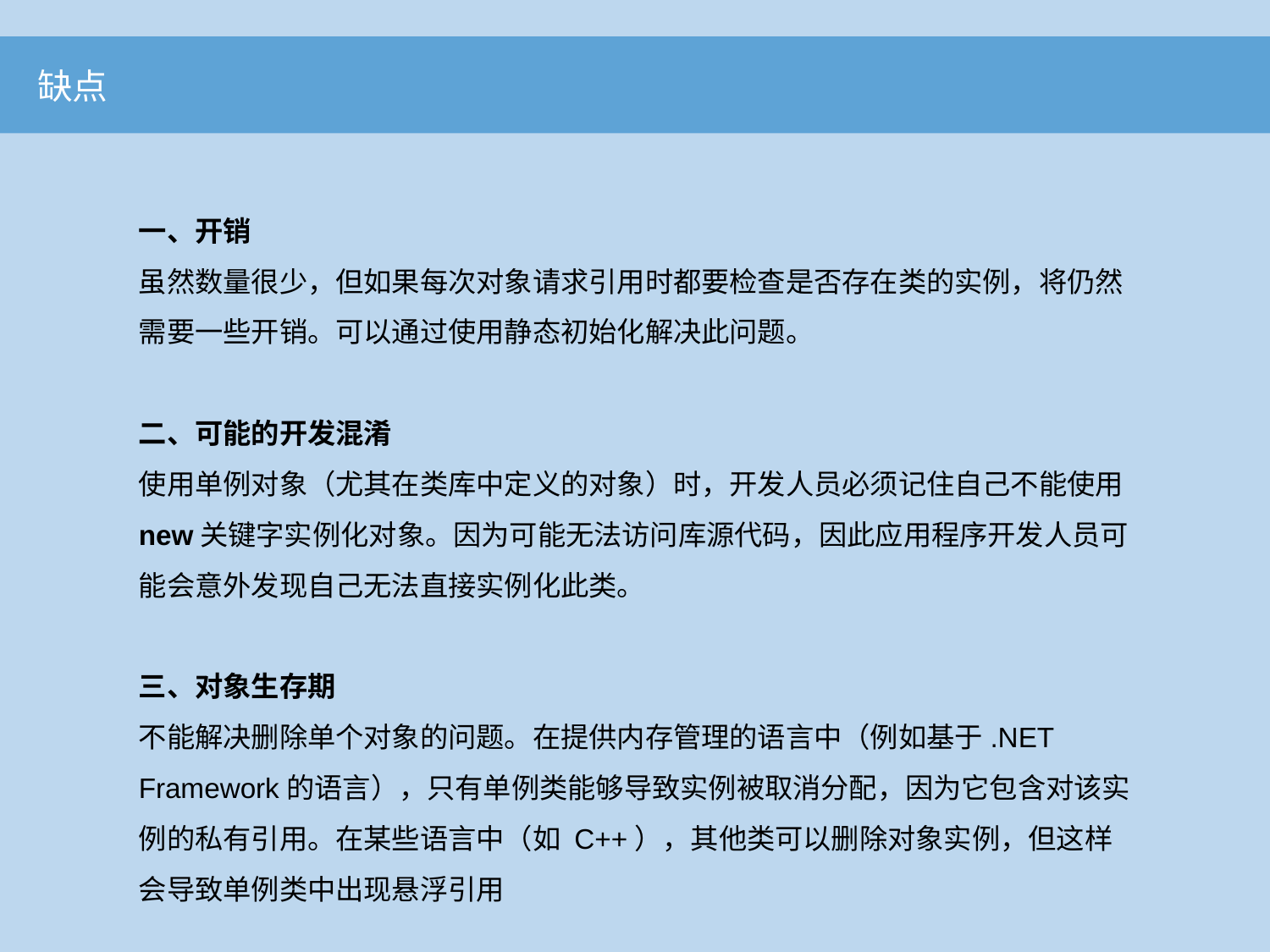

缺点
一、开销
虽然数量很少，但如果每次对象请求引用时都要检查是否存在类的实例，将仍然需要一些开销。可以通过使用静态初始化解决此问题。

二、可能的开发混淆
使用单例对象（尤其在类库中定义的对象）时，开发人员必须记住自己不能使用new关键字实例化对象。因为可能无法访问库源代码，因此应用程序开发人员可能会意外发现自己无法直接实例化此类。

三、对象生存期
不能解决删除单个对象的问题。在提供内存管理的语言中（例如基于.NET Framework的语言），只有单例类能够导致实例被取消分配，因为它包含对该实例的私有引用。在某些语言中（如 C++），其他类可以删除对象实例，但这样会导致单例类中出现悬浮引用